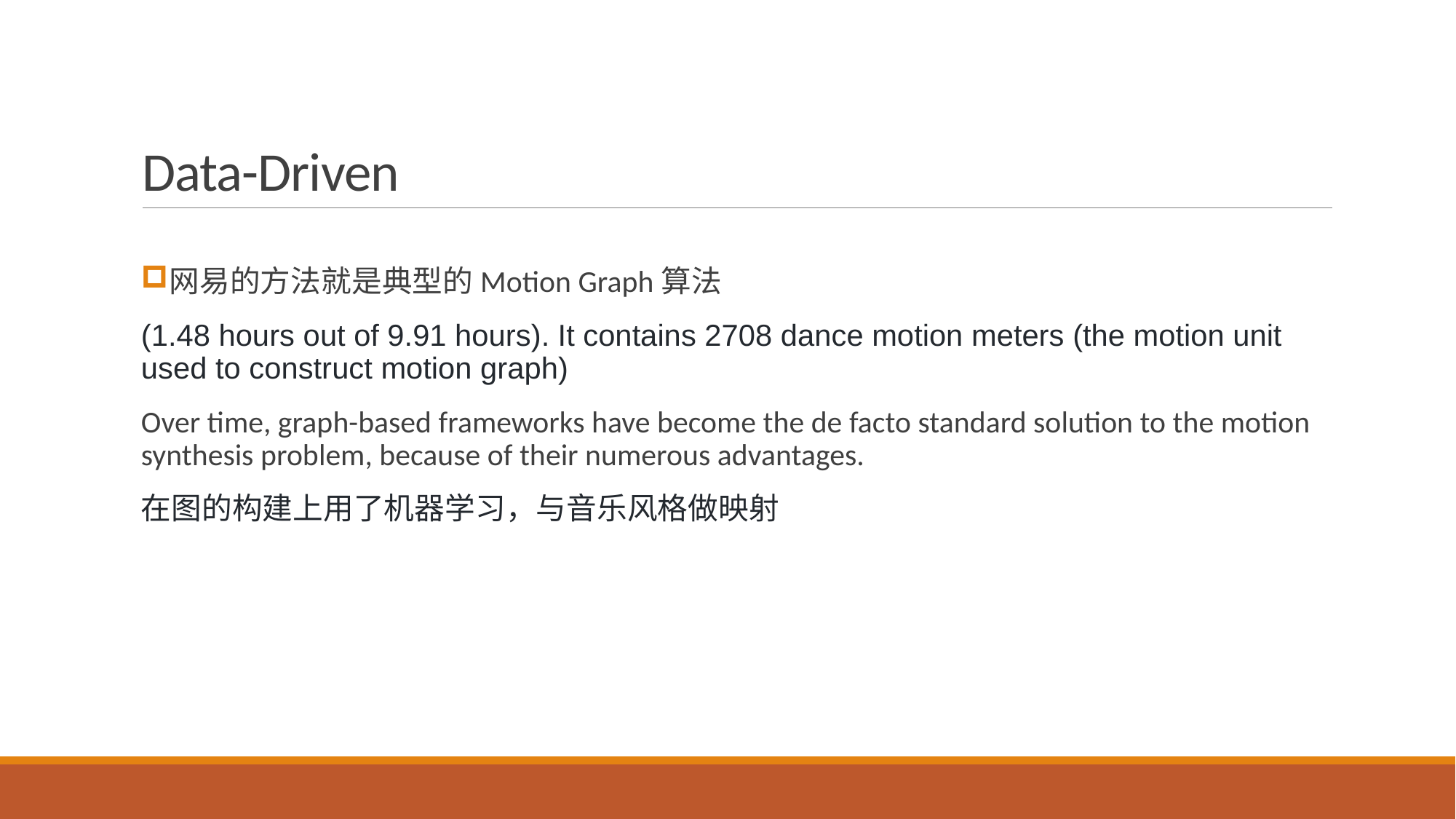

# Data-Driven
网易的方法就是典型的Motion Graph算法
(1.48 hours out of 9.91 hours). It contains 2708 dance motion meters (the motion unit used to construct motion graph)
Over time, graph-based frameworks have become the de facto standard solution to the motion synthesis problem, because of their numerous advantages.
在图的构建上用了机器学习，与音乐风格做映射